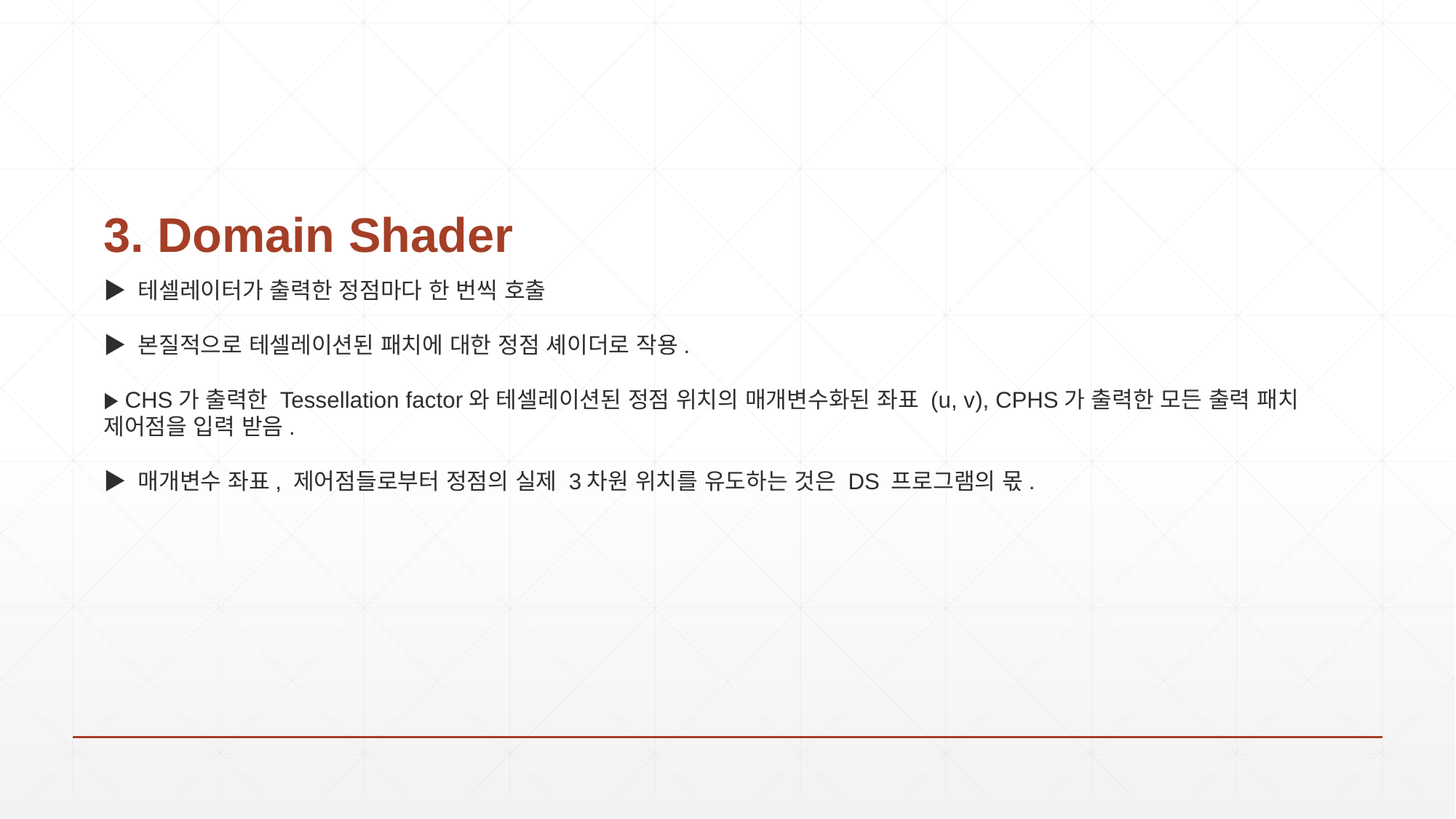

3. Domain Shader
▶ 테셀레이터가 출력한 정점마다 한 번씩 호출

▶ 본질적으로 테셀레이션된 패치에 대한 정점 셰이더로 작용.

▶ CHS가 출력한 Tessellation factor와 테셀레이션된 정점 위치의 매개변수화된 좌표 (u, v), CPHS가 출력한 모든 출력 패치 제어점을 입력 받음.

▶ 매개변수 좌표, 제어점들로부터 정점의 실제 3차원 위치를 유도하는 것은 DS 프로그램의 몫.